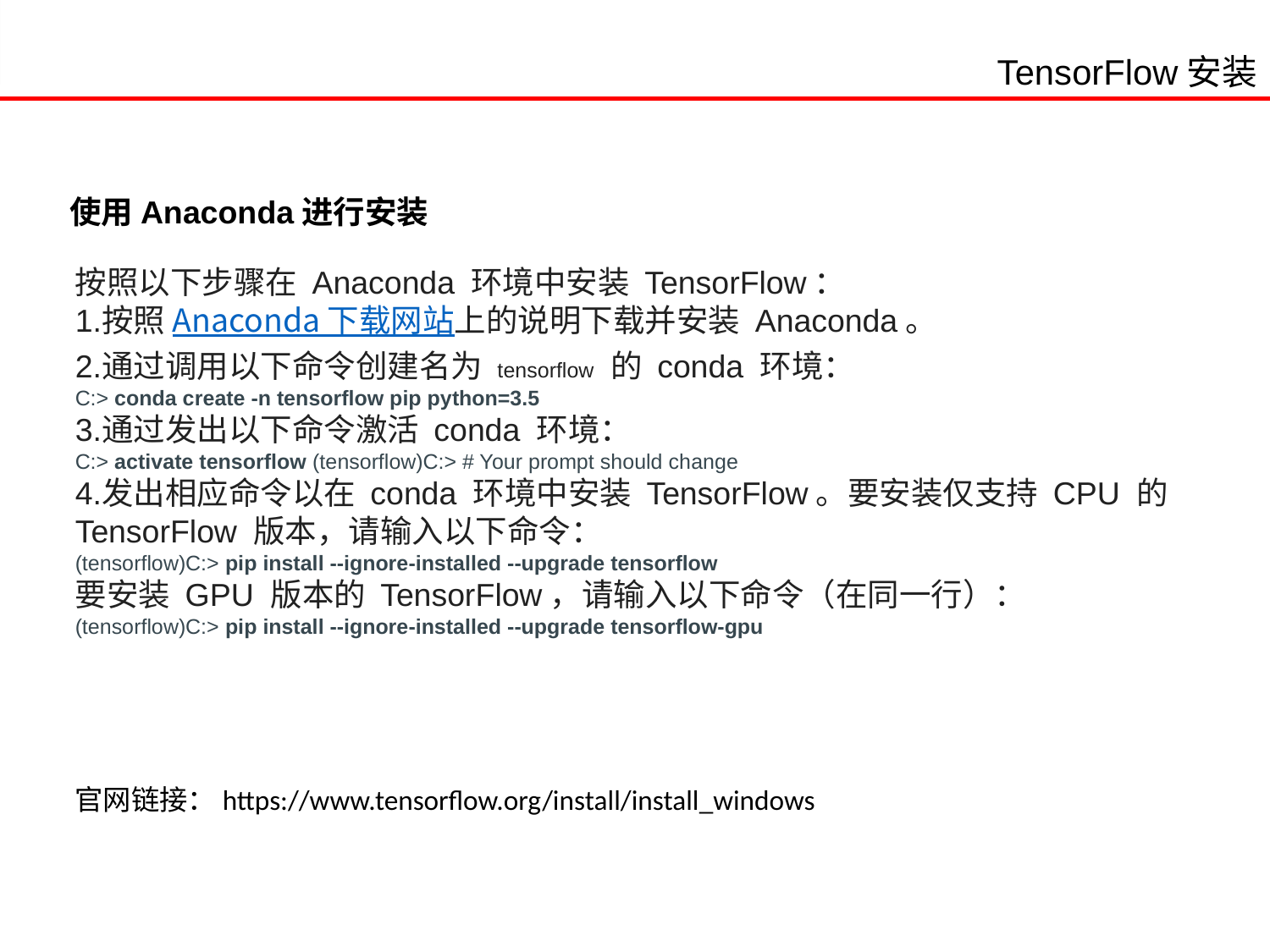

TensorFlow安装
使用Anaconda进行安装
按照以下步骤在 Anaconda 环境中安装 TensorFlow：
按照 Anaconda 下载网站上的说明下载并安装 Anaconda。
通过调用以下命令创建名为 tensorflow 的 conda 环境：
C:> conda create -n tensorflow pip python=3.5
通过发出以下命令激活 conda 环境：
C:> activate tensorflow (tensorflow)C:> # Your prompt should change
发出相应命令以在 conda 环境中安装 TensorFlow。要安装仅支持 CPU 的 TensorFlow 版本，请输入以下命令：
(tensorflow)C:> pip install --ignore-installed --upgrade tensorflow
要安装 GPU 版本的 TensorFlow，请输入以下命令（在同一行）：
(tensorflow)C:> pip install --ignore-installed --upgrade tensorflow-gpu
官网链接：https://www.tensorflow.org/install/install_windows